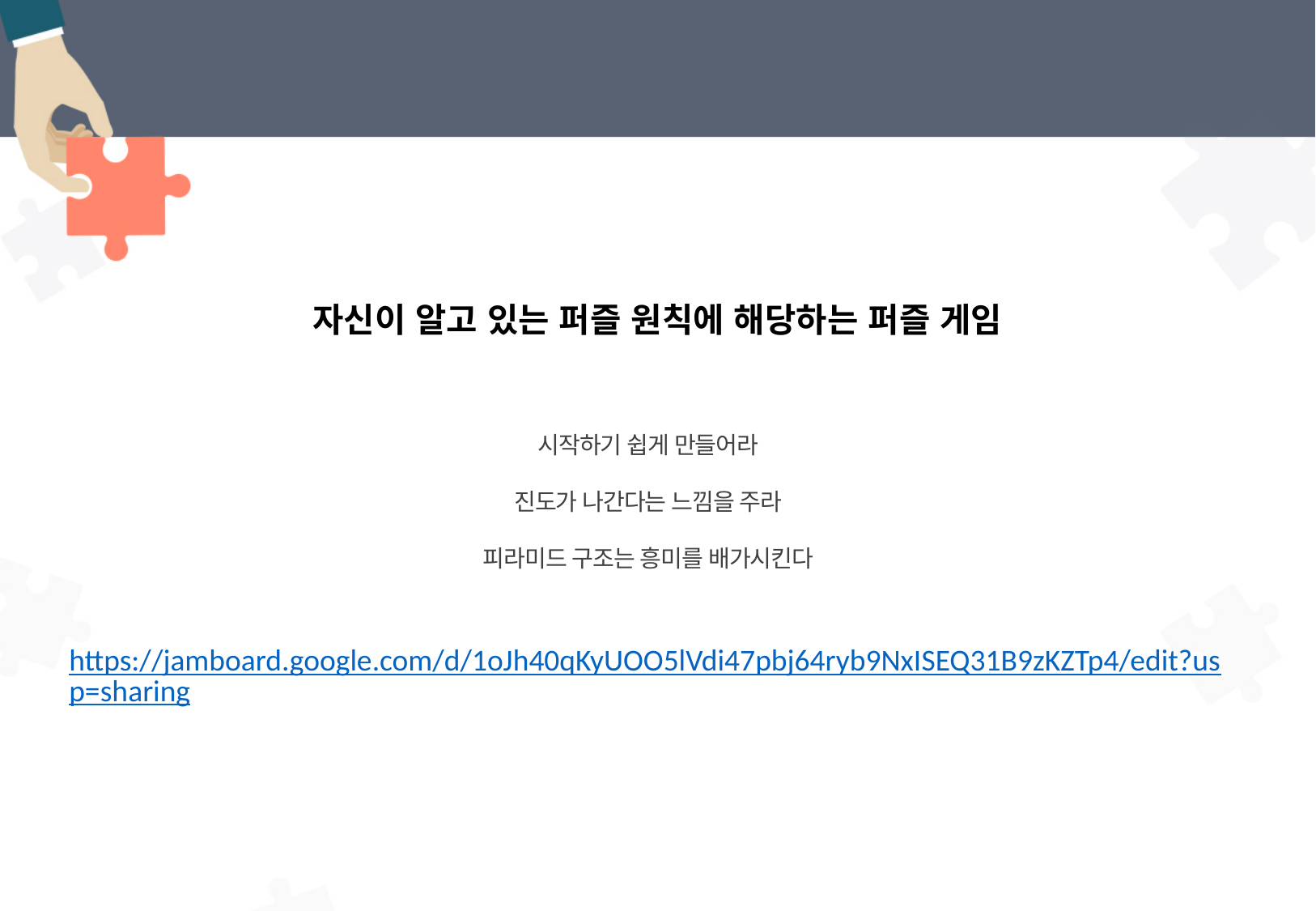

# 토론
자신이 알고 있는 퍼즐 원칙에 해당하는 퍼즐 게임
시작하기 쉽게 만들어라

진도가 나간다는 느낌을 주라

피라미드 구조는 흥미를 배가시킨다

https://jamboard.google.com/d/1oJh40qKyUOO5lVdi47pbj64ryb9NxISEQ31B9zKZTp4/edit?usp=sharing